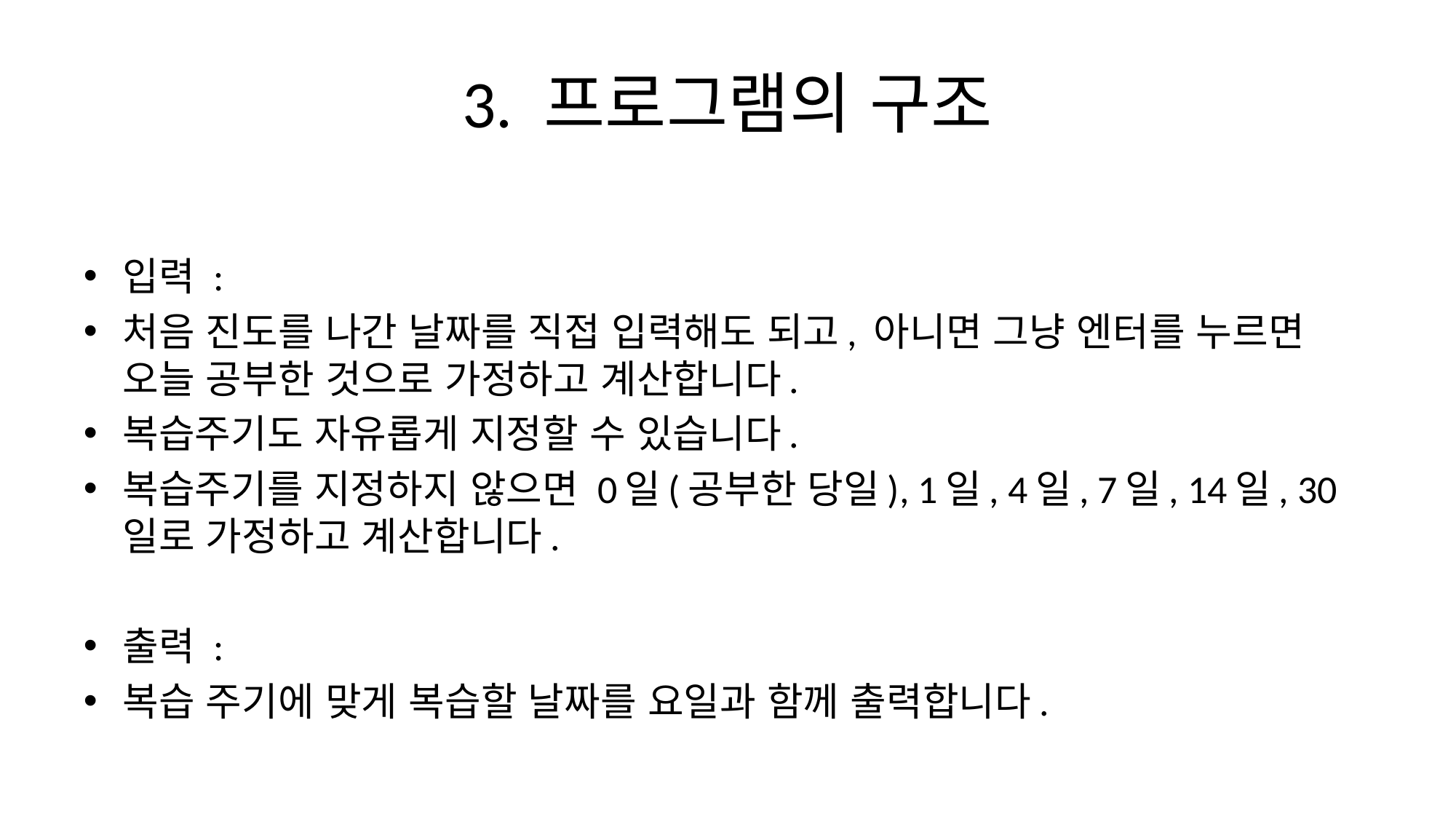

# 3. 프로그램의 구조

입력 :
처음 진도를 나간 날짜를 직접 입력해도 되고, 아니면 그냥 엔터를 누르면 오늘 공부한 것으로 가정하고 계산합니다.
복습주기도 자유롭게 지정할 수 있습니다.
복습주기를 지정하지 않으면 0일(공부한 당일), 1일, 4일, 7일, 14일, 30일로 가정하고 계산합니다.

출력 :
복습 주기에 맞게 복습할 날짜를 요일과 함께 출력합니다.